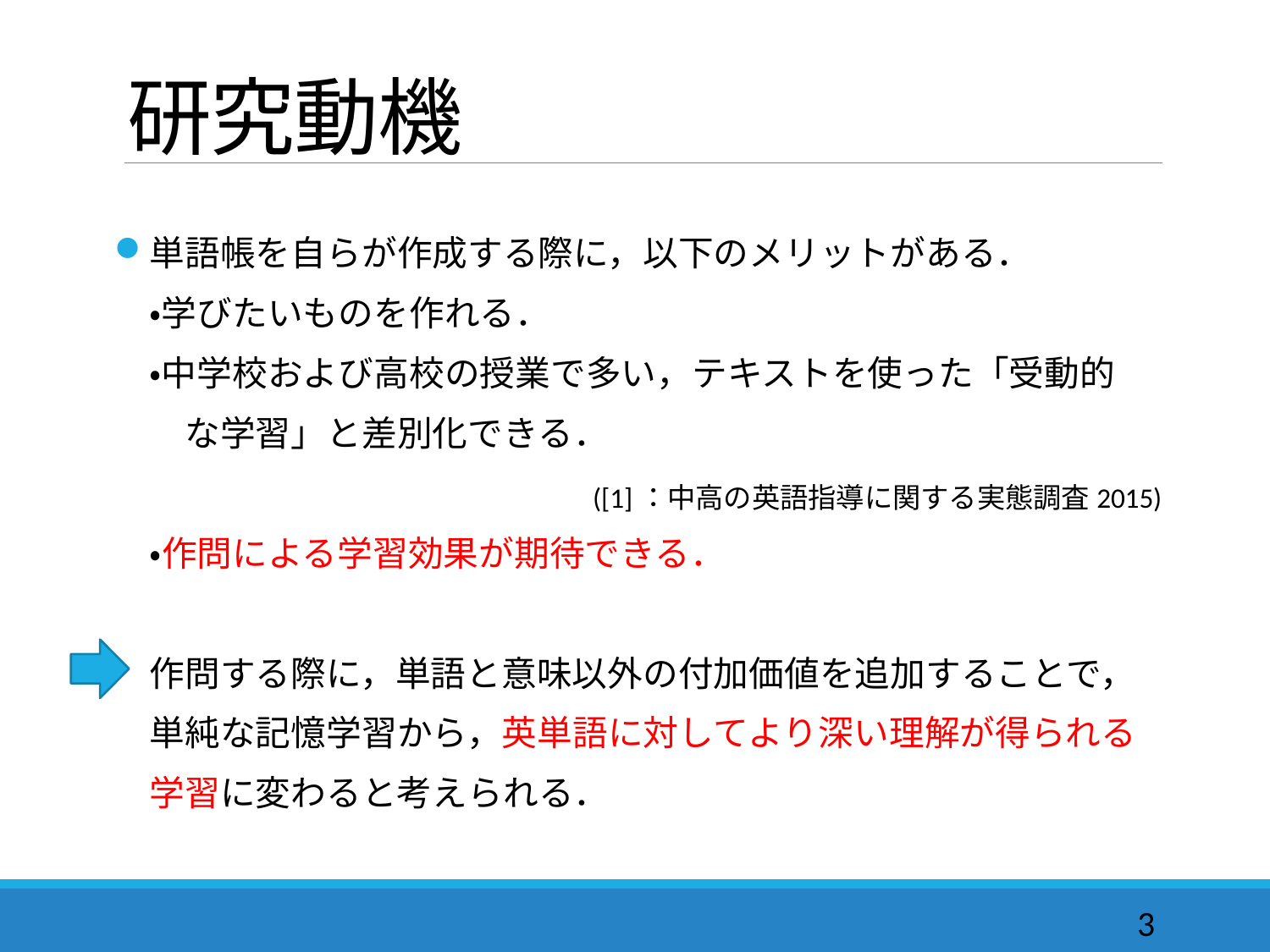

# 研究動機

単語帳を自らが作成する際に，以下のメリットがある．
　・学びたいものを作れる．
　・中学校および高校の授業で多い，テキストを使った「受動的
　　な学習」と差別化できる．
([1]：中高の英語指導に関する実態調査2015)
　・作問による学習効果が期待できる．

　作問する際に，単語と意味以外の付加価値を追加することで，
　単純な記憶学習から，英単語に対してより深い理解が得られる
　学習に変わると考えられる．

3